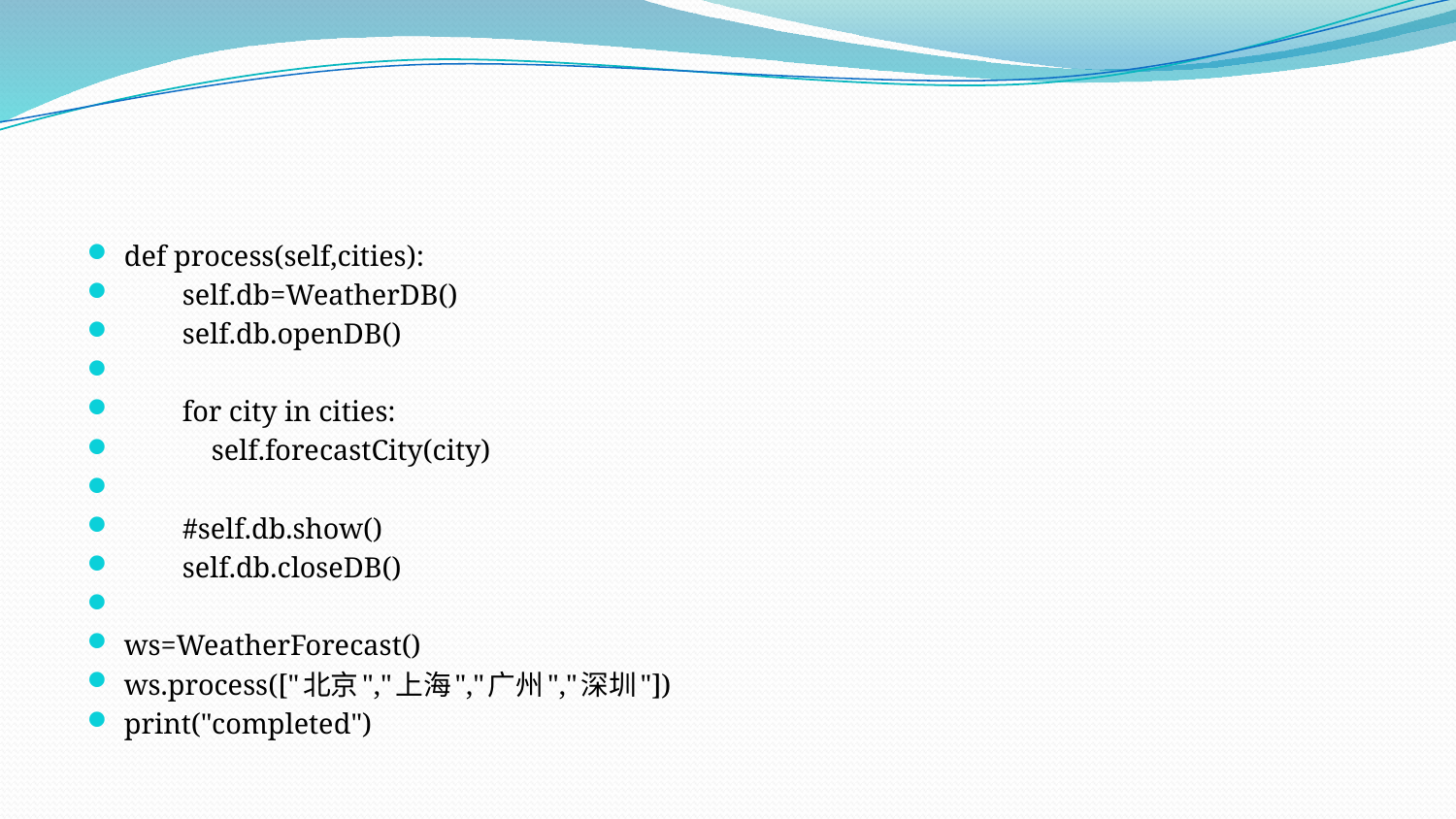

#
def process(self,cities):
        self.db=WeatherDB()
        self.db.openDB()

        for city in cities:
            self.forecastCity(city)

        #self.db.show()
        self.db.closeDB()

ws=WeatherForecast()
ws.process(["北京","上海","广州","深圳"])
print("completed")